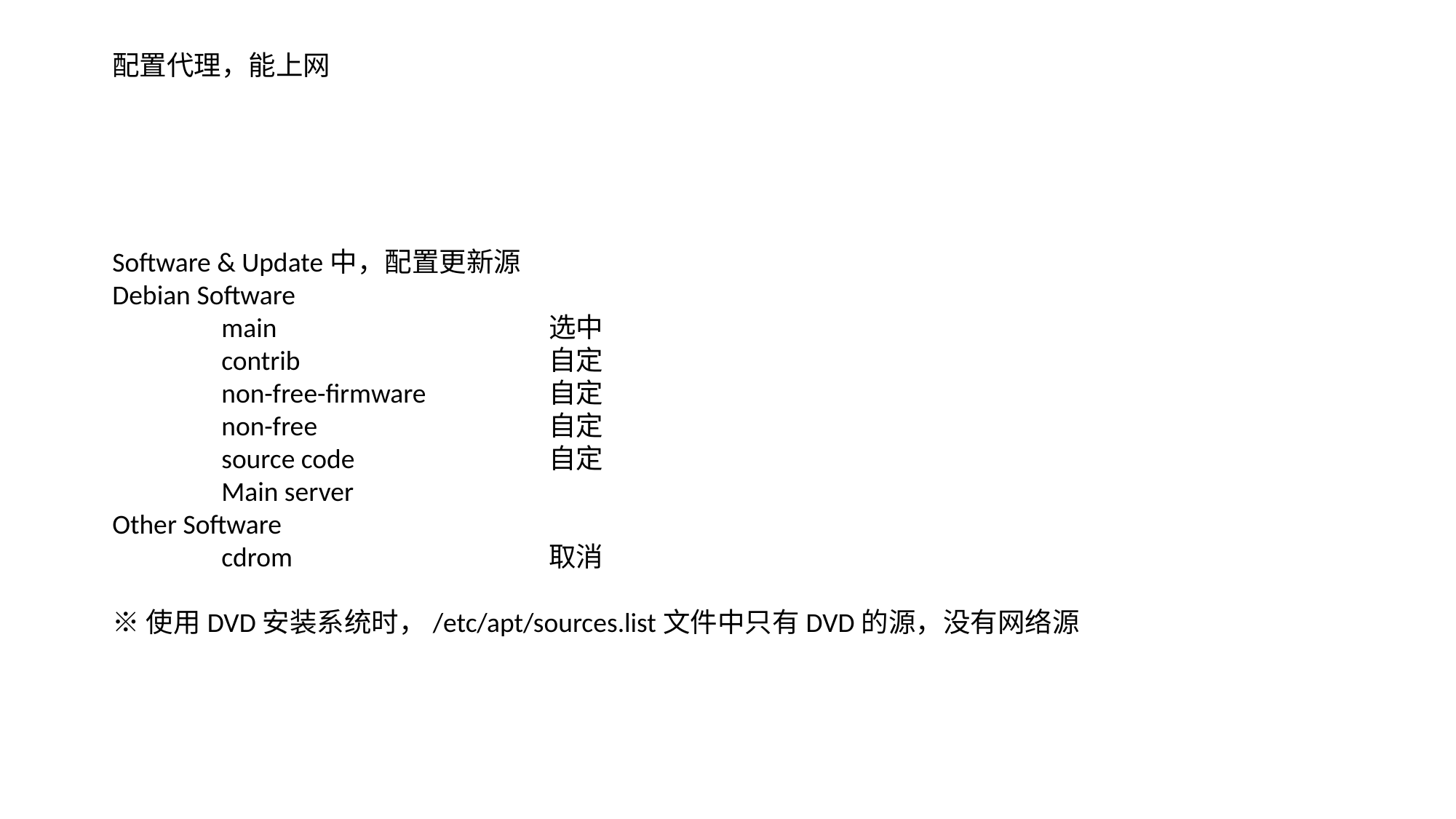

配置代理，能上网

Software & Update中，配置更新源
Debian Software
	main			选中
	contrib			自定
	non-free-firmware		自定
	non-free			自定
	source code		自定
	Main server
Other Software
	cdrom			取消

※使用DVD安装系统时，/etc/apt/sources.list文件中只有DVD的源，没有网络源